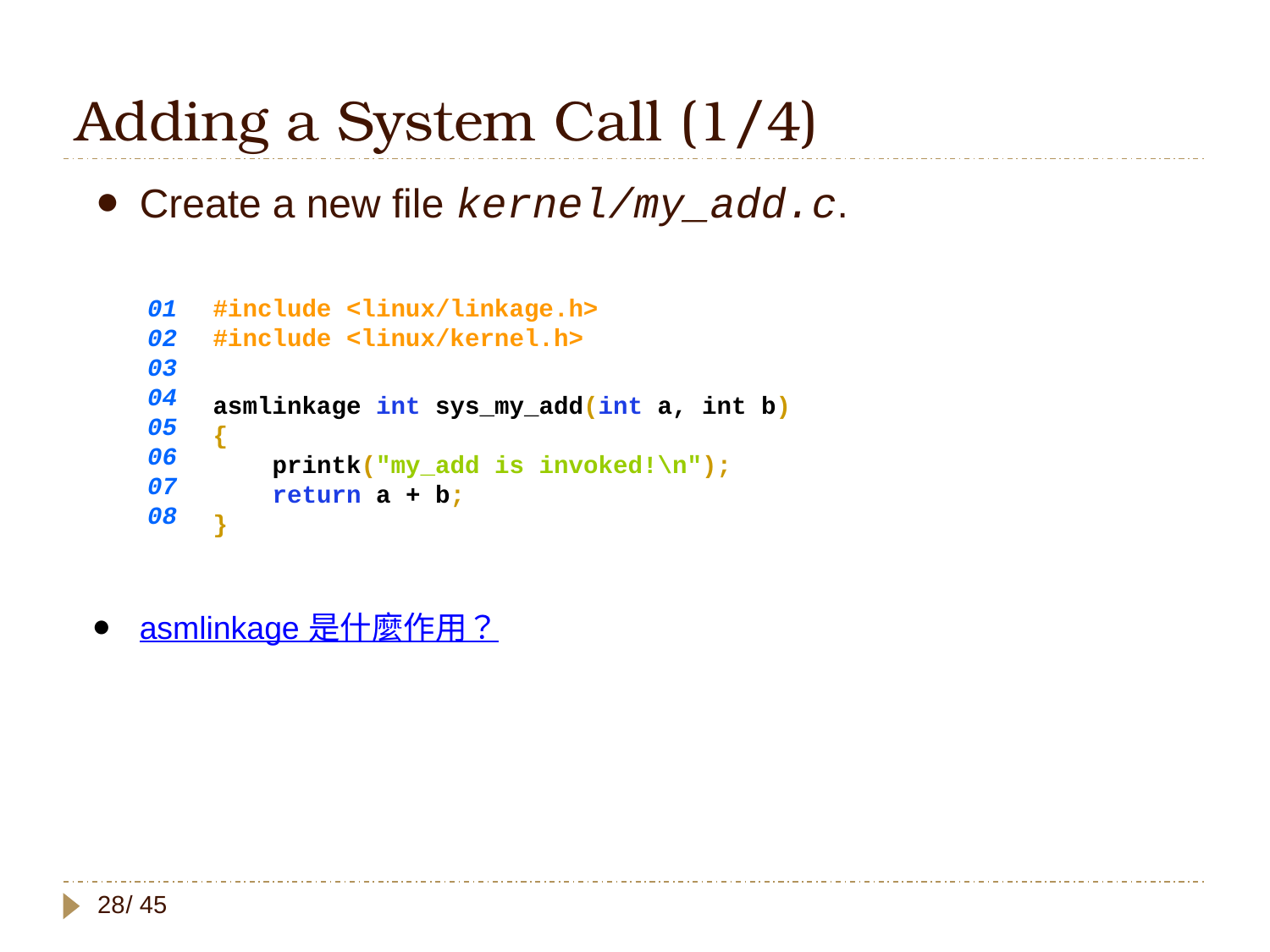

Adding a System Call (1/4)
Create a new file kernel/my_add.c.

asmlinkage 是什麼作用？
01
02
03
04
05
06
07
08
#include <linux/linkage.h>
#include <linux/kernel.h>

asmlinkage int sys_my_add(int a, int b)
{
    printk("my_add is invoked!\n");
    return a + b;
}
/ 45
28